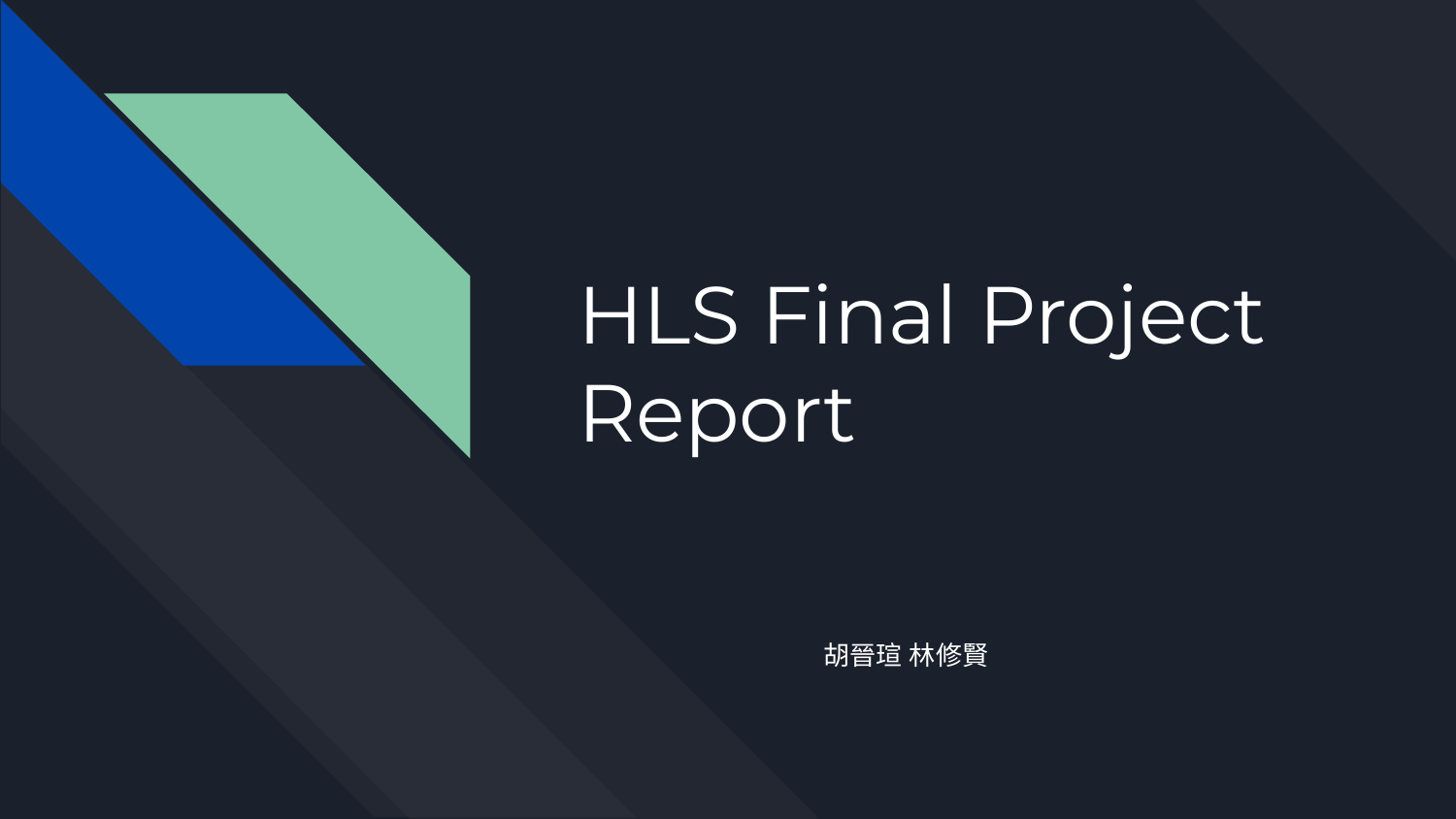

# HLS Final Project Report
胡晉瑄 林修賢